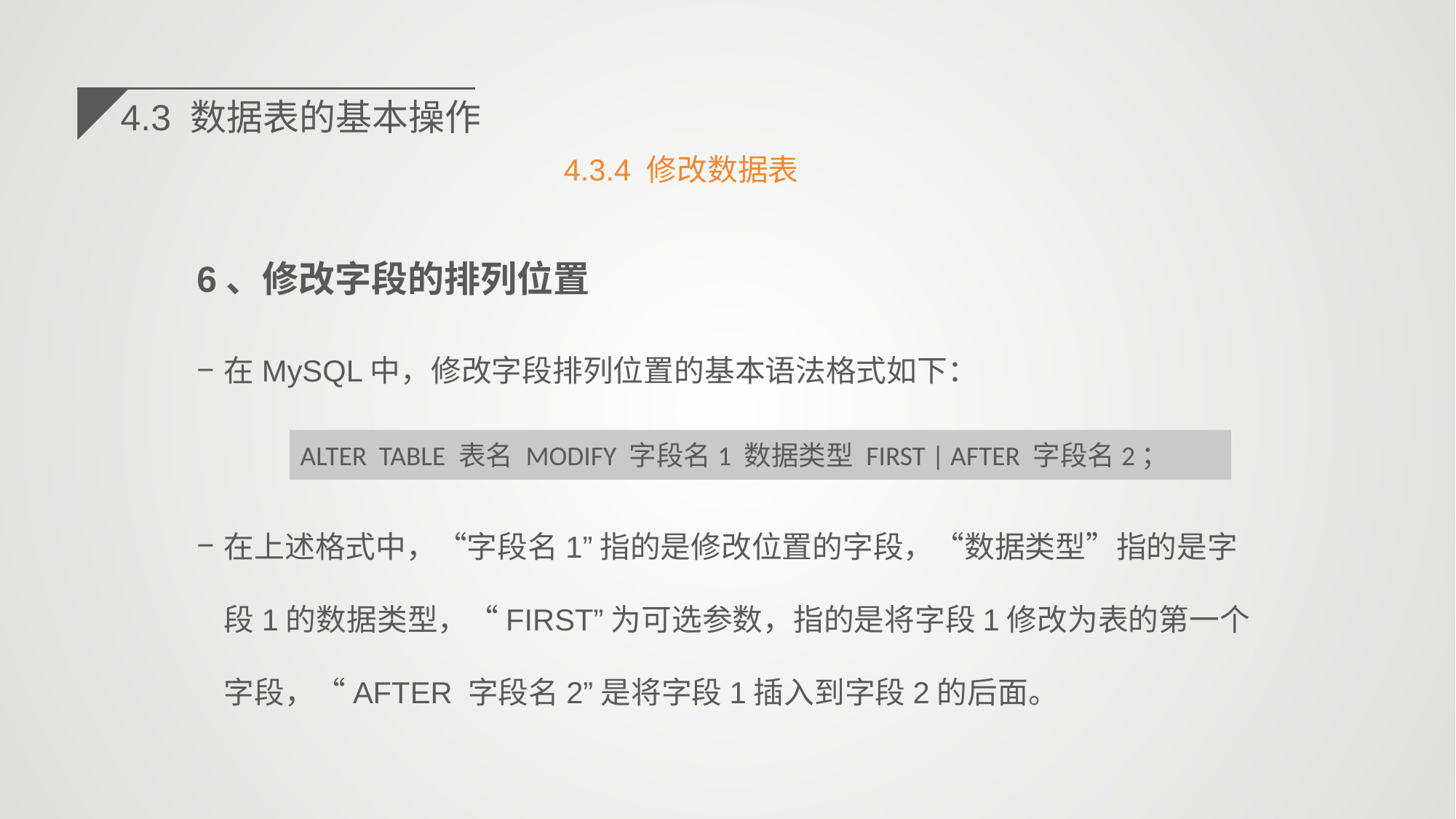

4.3 数据表的基本操作

4.3.4 修改数据表
6、修改字段的排列位置
在MySQL中，修改字段排列位置的基本语法格式如下：

在上述格式中，“字段名1”指的是修改位置的字段，“数据类型”指的是字段1的数据类型，“FIRST”为可选参数，指的是将字段1修改为表的第一个字段，“AFTER 字段名2”是将字段1插入到字段2的后面。
ALTER  TABLE 表名 MODIFY 字段名1 数据类型 FIRST | AFTER 字段名2；